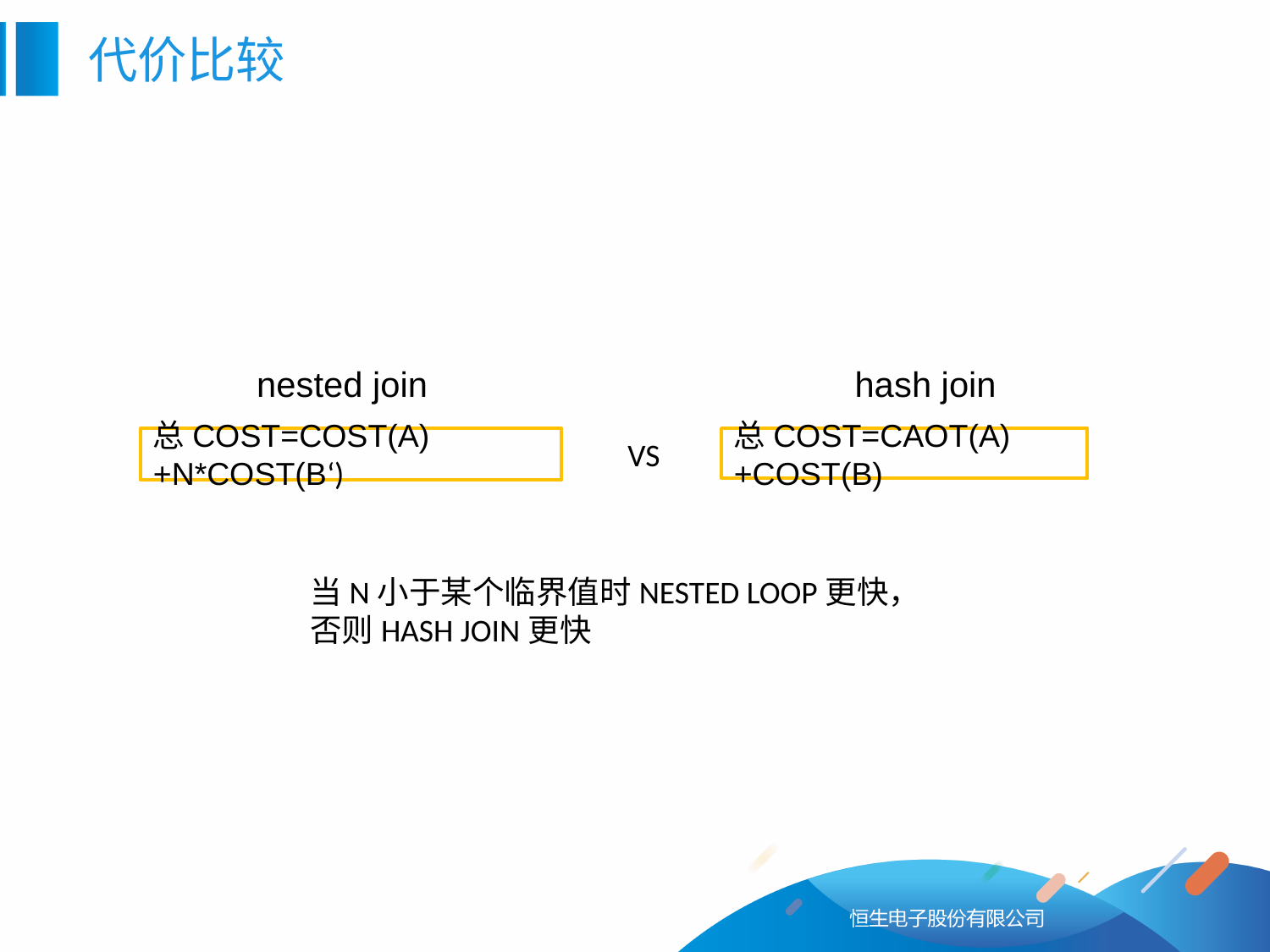

代价比较
nested join
hash join
总COST=COST(A)+N*COST(B‘)
VS
总COST=CAOT(A)+COST(B)
当N小于某个临界值时NESTED LOOP更快，否则HASH JOIN更快